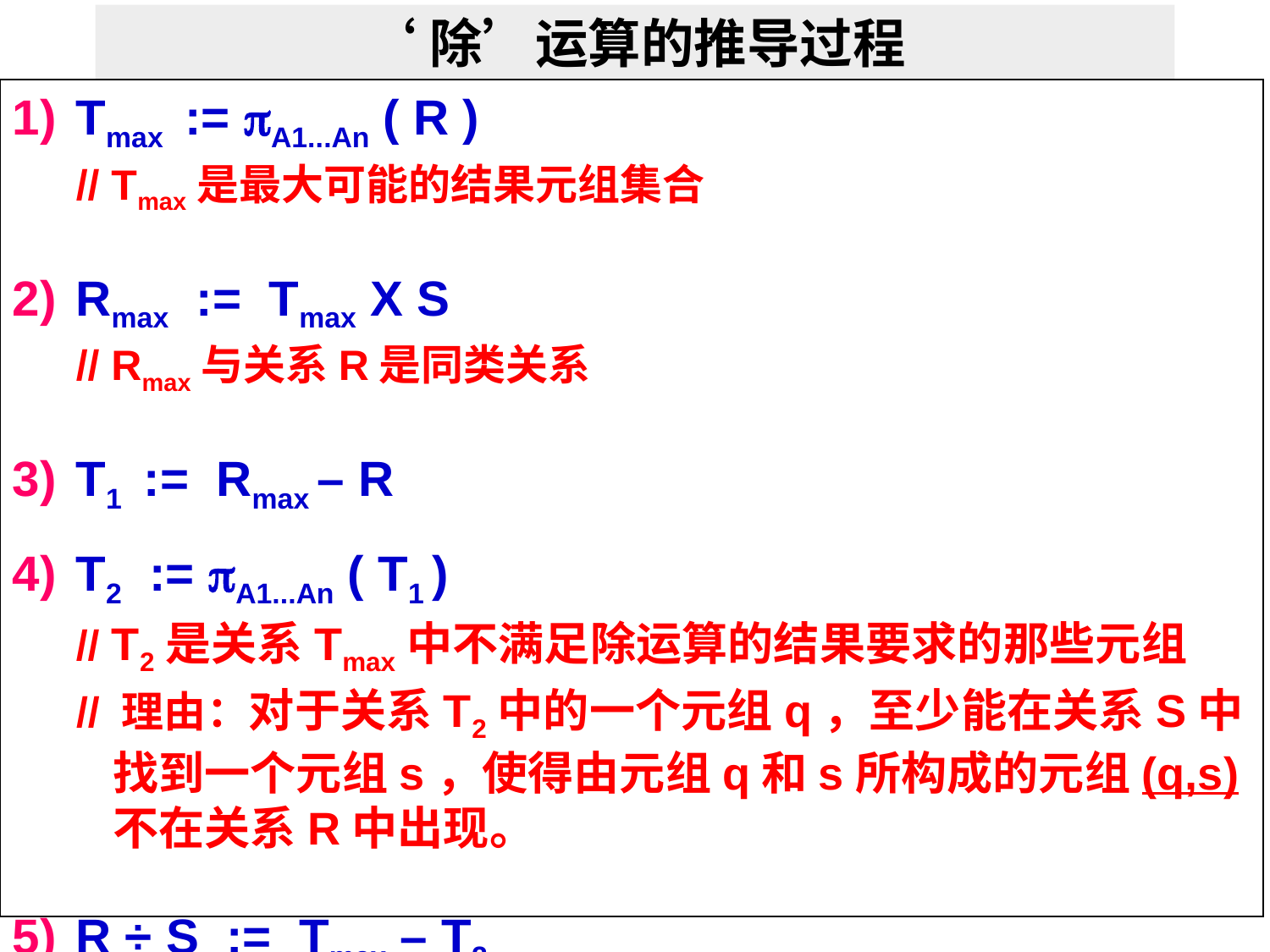

# ‘除’运算的推导过程
Tmax  := πA1...An ( R )
// Tmax是最大可能的结果元组集合

Rmax  :=  Tmax X S
// Rmax与关系R是同类关系

T1  :=  Rmax – R

T2  := πA1...An ( T1 )
// T2是关系Tmax中不满足除运算的结果要求的那些元组
// 理由：对于关系T2中的一个元组q，至少能在关系S中找到一个元组s，使得由元组q和s所构成的元组(q,s)不在关系R中出现。

R ÷ S  :=  Tmax – T2